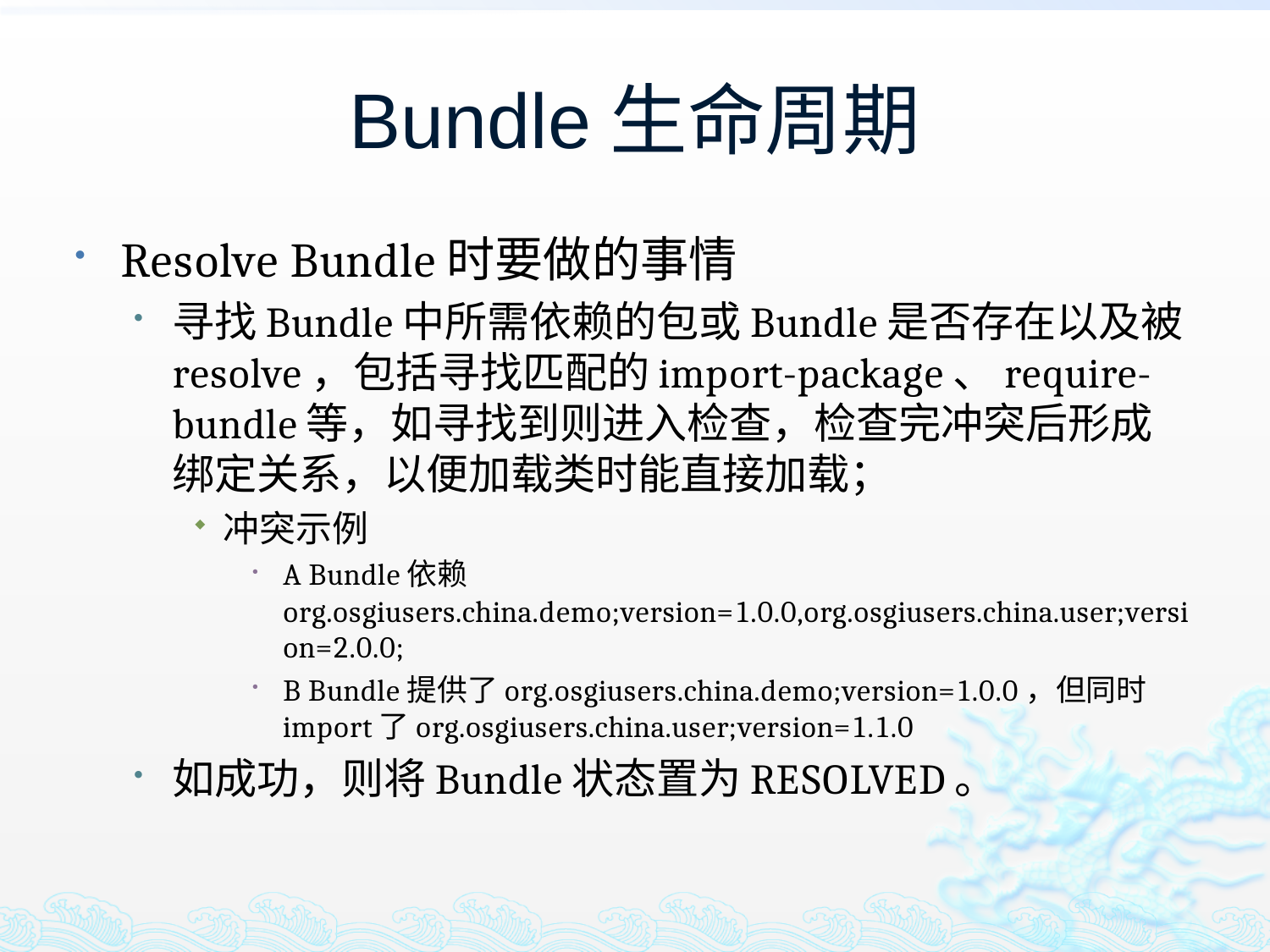

# Bundle生命周期
Resolve Bundle时要做的事情
寻找Bundle中所需依赖的包或Bundle是否存在以及被resolve，包括寻找匹配的import-package、require-bundle等，如寻找到则进入检查，检查完冲突后形成绑定关系，以便加载类时能直接加载；
冲突示例
A Bundle依赖org.osgiusers.china.demo;version=1.0.0,org.osgiusers.china.user;version=2.0.0;
B Bundle提供了org.osgiusers.china.demo;version=1.0.0，但同时import了org.osgiusers.china.user;version=1.1.0
如成功，则将Bundle状态置为RESOLVED。